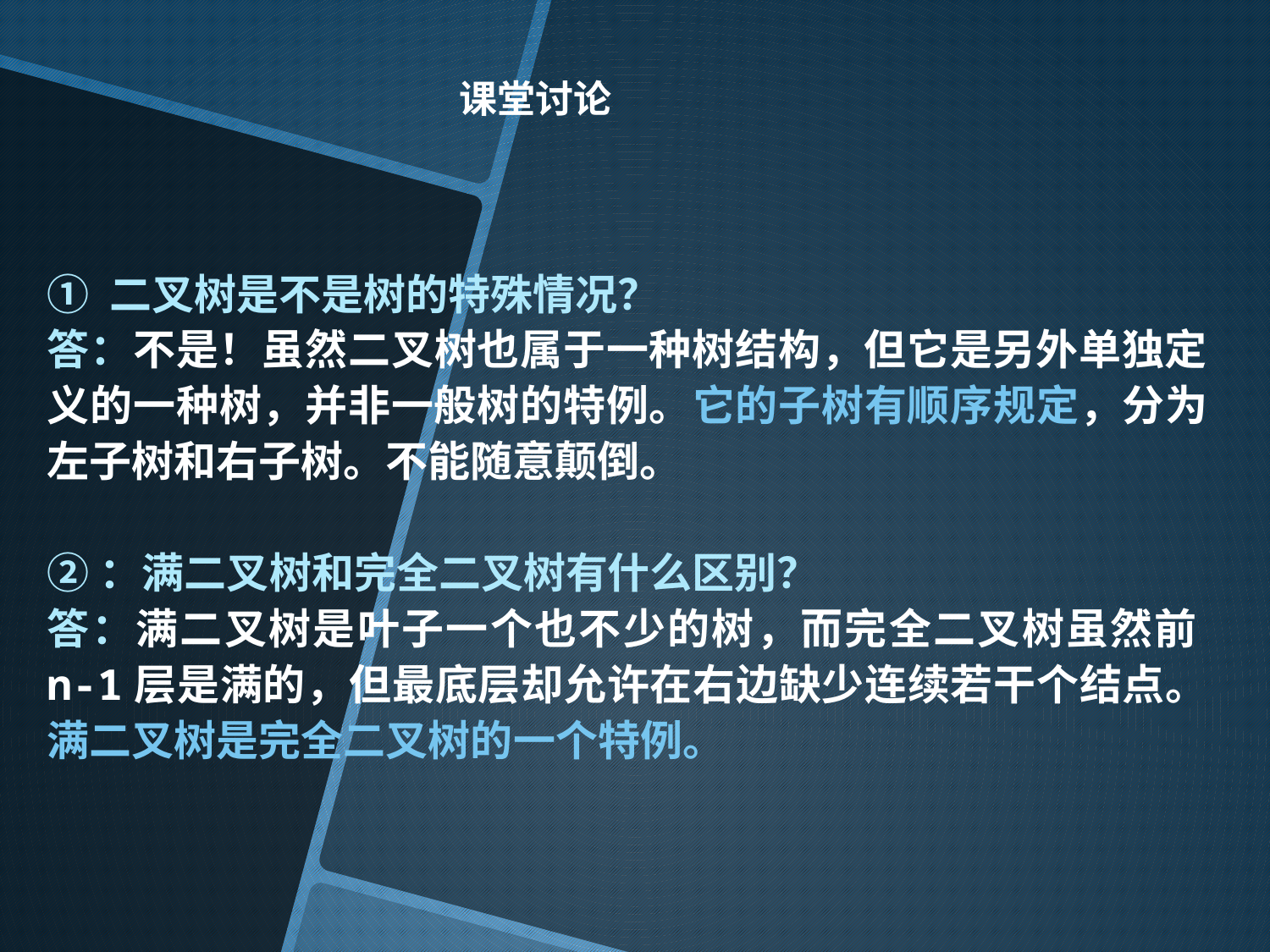

# 课堂讨论
① 二叉树是不是树的特殊情况？
答：不是！虽然二叉树也属于一种树结构，但它是另外单独定义的一种树，并非一般树的特例。它的子树有顺序规定，分为左子树和右子树。不能随意颠倒。

②：满二叉树和完全二叉树有什么区别？
答：满二叉树是叶子一个也不少的树，而完全二叉树虽然前n-1层是满的，但最底层却允许在右边缺少连续若干个结点。满二叉树是完全二叉树的一个特例。